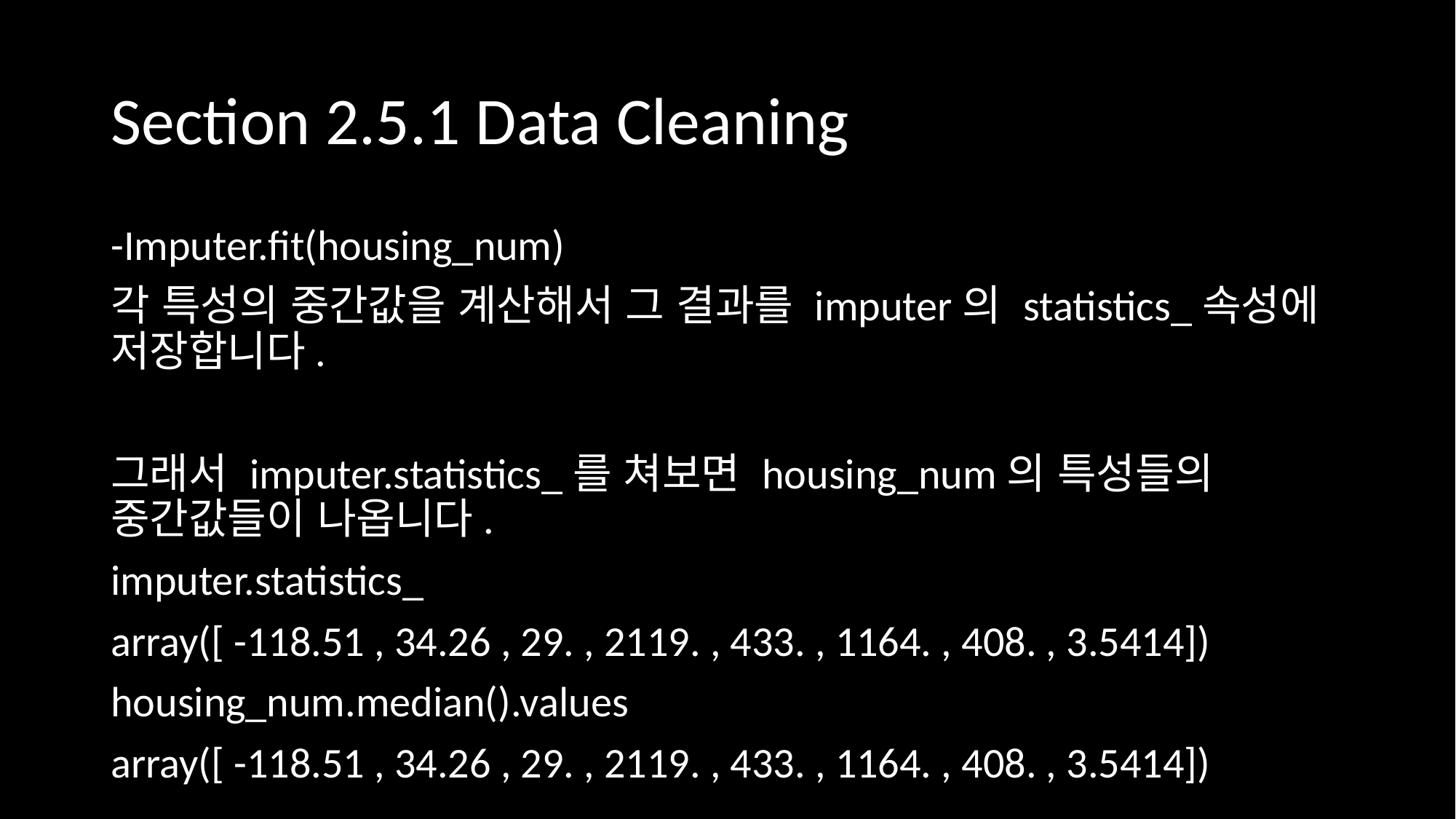

# Section 2.5.1 Data Cleaning
-Imputer.fit(housing_num)
각 특성의 중간값을 계산해서 그 결과를 imputer의 statistics_속성에 저장합니다.

그래서 imputer.statistics_를 쳐보면 housing_num의 특성들의  중간값들이 나옵니다.
imputer.statistics_
array([ -118.51 , 34.26 , 29. , 2119. , 433. , 1164. , 408. , 3.5414])
housing_num.median().values
array([ -118.51 , 34.26 , 29. , 2119. , 433. , 1164. , 408. , 3.5414])